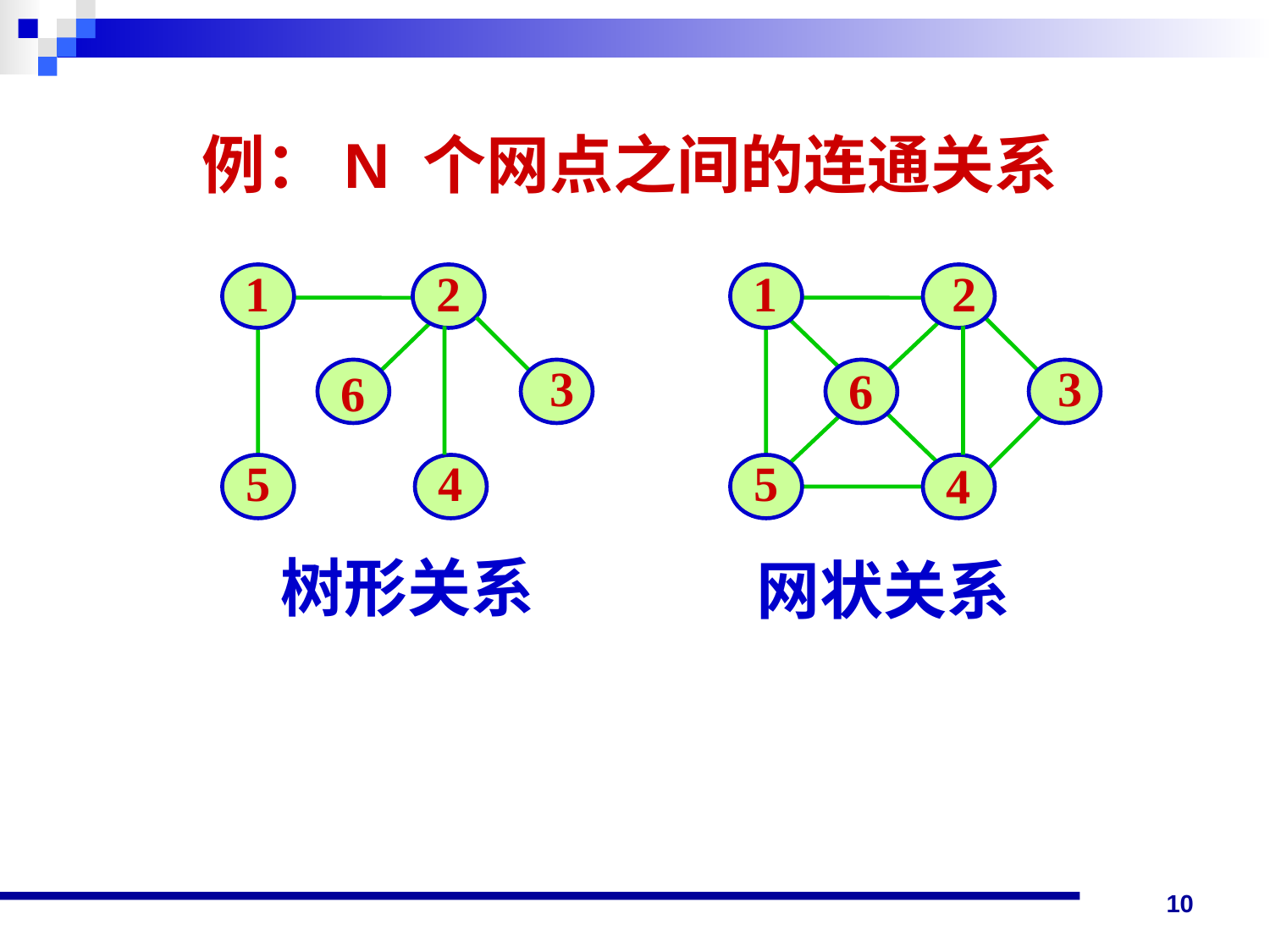

# 例：N 个网点之间的连通关系
1
1
2
2

3
3
6
6

5
4
5
4

树形关系
网状关系
10